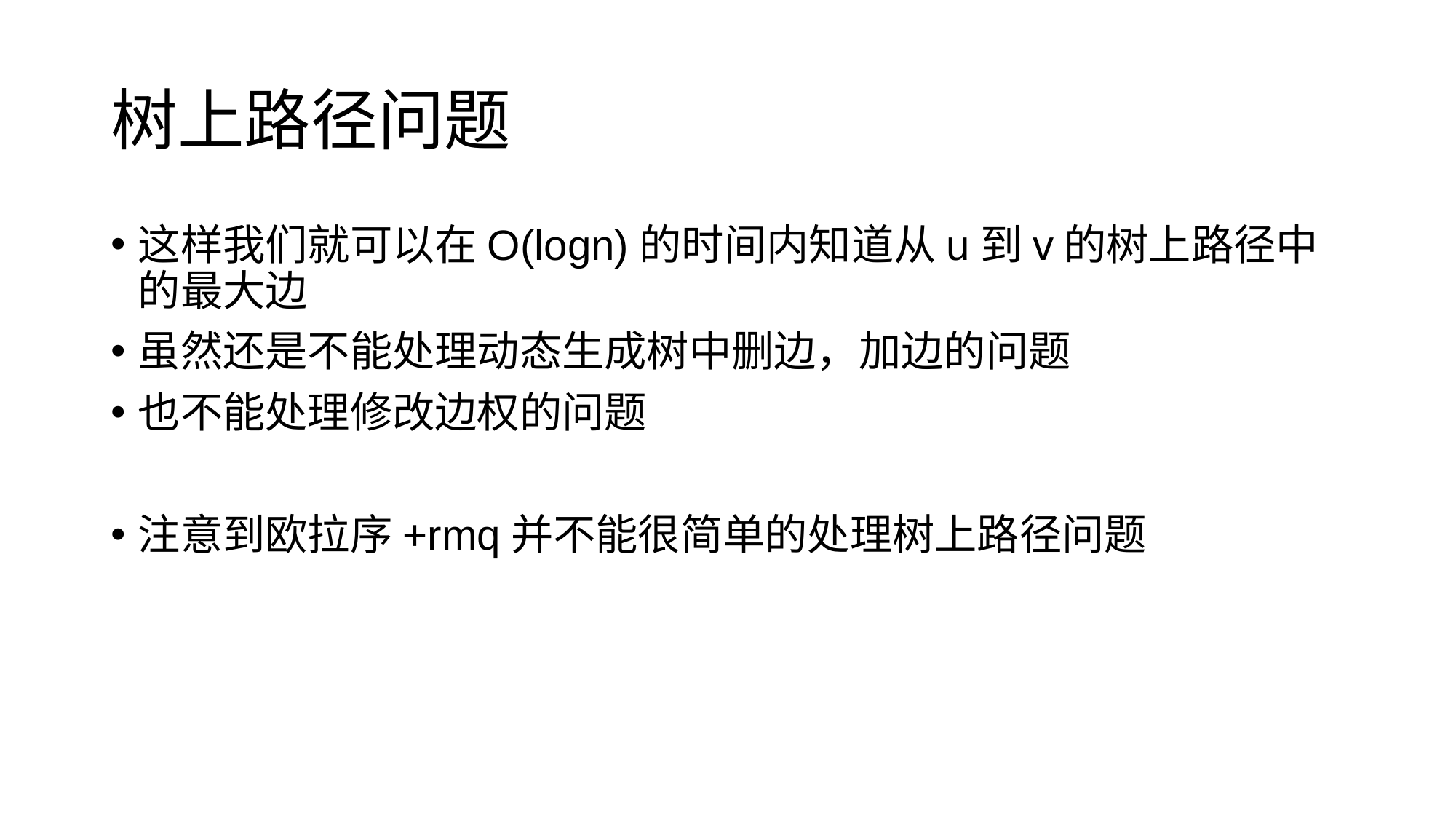

# 树上路径问题
这样我们就可以在O(logn)的时间内知道从u到v的树上路径中的最大边
虽然还是不能处理动态生成树中删边，加边的问题
也不能处理修改边权的问题

注意到欧拉序+rmq并不能很简单的处理树上路径问题